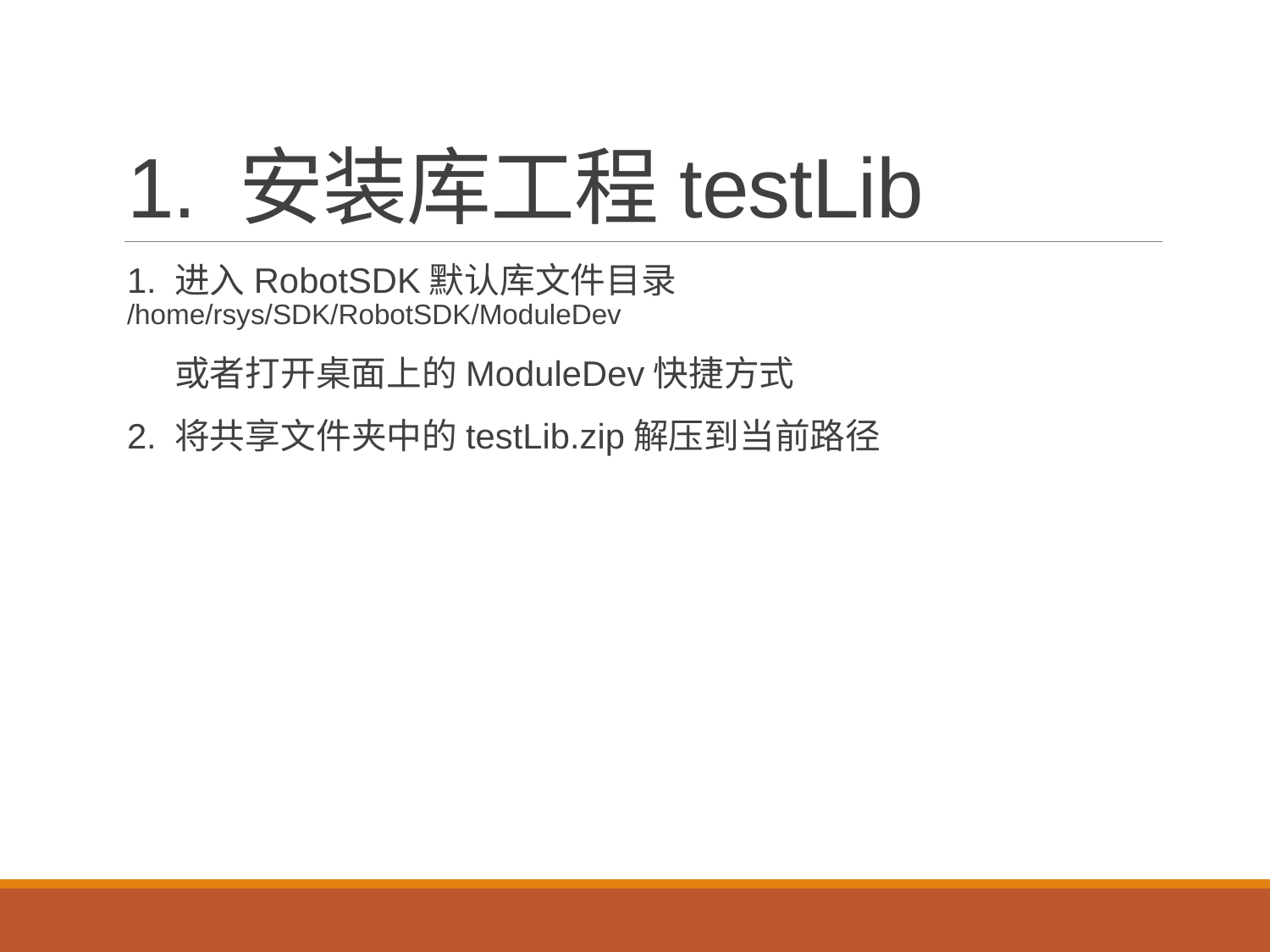

# 1. 安装库工程testLib
1. 进入RobotSDK默认库文件目录 /home/rsys/SDK/RobotSDK/ModuleDev
     或者打开桌面上的ModuleDev快捷方式
2. 将共享文件夹中的testLib.zip解压到当前路径